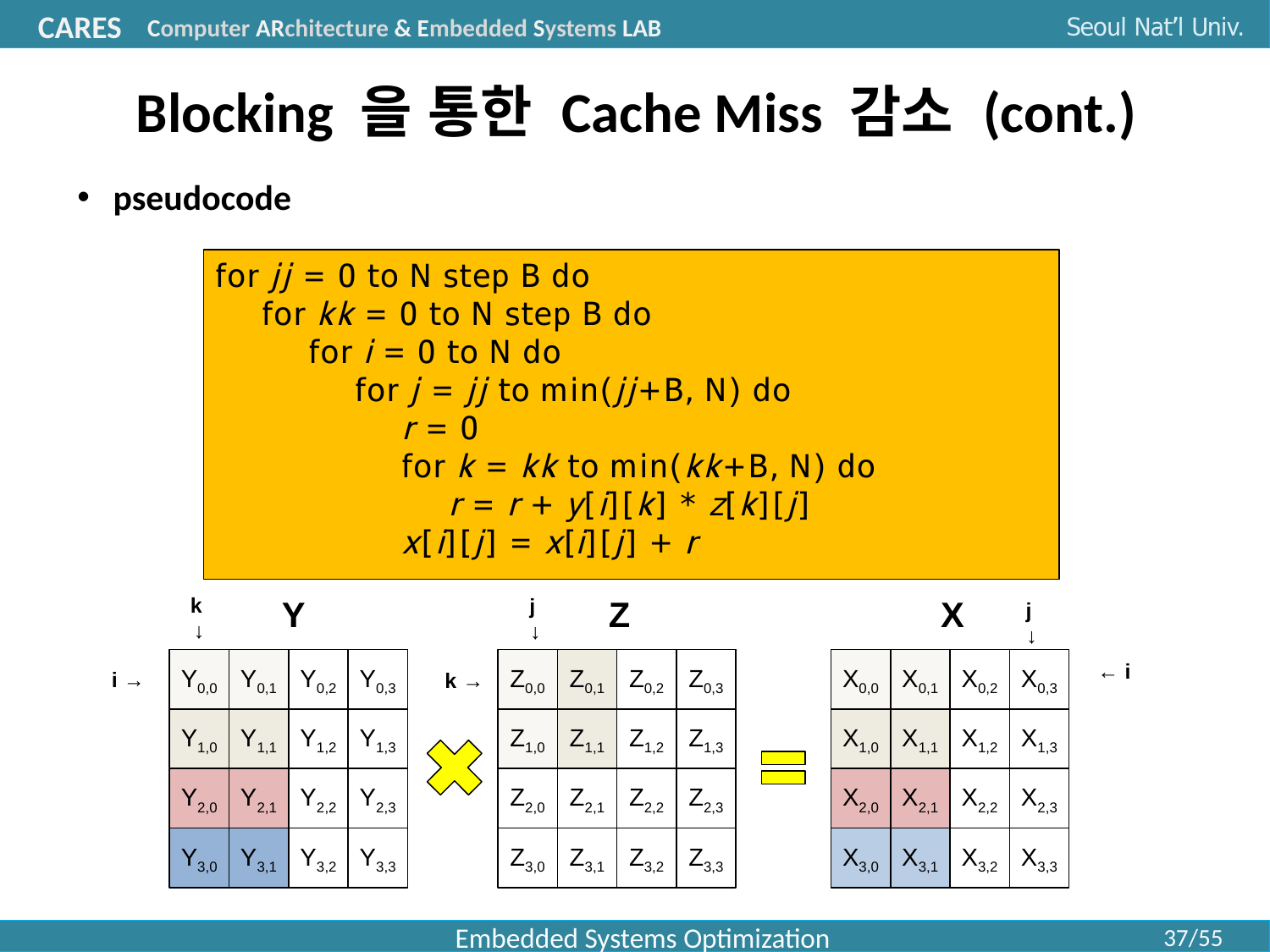

# Blocking 을 통한 Cache Miss 감소 (cont.)
pseudocode
for jj = 0 to N step B do
     for kk = 0 to N step B do
          for i = 0 to N do
               for j = jj to min(jj+B, N) do
                    r = 0
                    for k = kk to min(kk+B, N) do
                         r = r + y[i][k] * z[k][j]
                    x[i][j] = x[i][j] + r

k
↓
Y
Z
X
j
↓
j
↓
Y0,0

Y0,1
Y0,2

Y0,3
Y1,0
Y1,1
Y1,2
Y1,3
Y2,0
Y2,1
Y2,2
Y2,3
Y3,0
Y3,1
Y3,2
Y3,3
Z0,0

Z0,1
Z0,2

Z0,3
Z1,0
Z1,1
Z1,2
Z1,3
Z2,0
Z2,1
Z2,2
Z2,3
Z3,0
Z3,1
Z3,2
Z3,3
X0,0

X0,1
X0,2

X0,3
X1,0
X1,1
X1,2
X1,3
X2,0
X2,1
X2,2
X2,3
X3,0
X3,1
X3,2
X3,3
← i
i →
k →

Embedded Systems Optimization
37/55